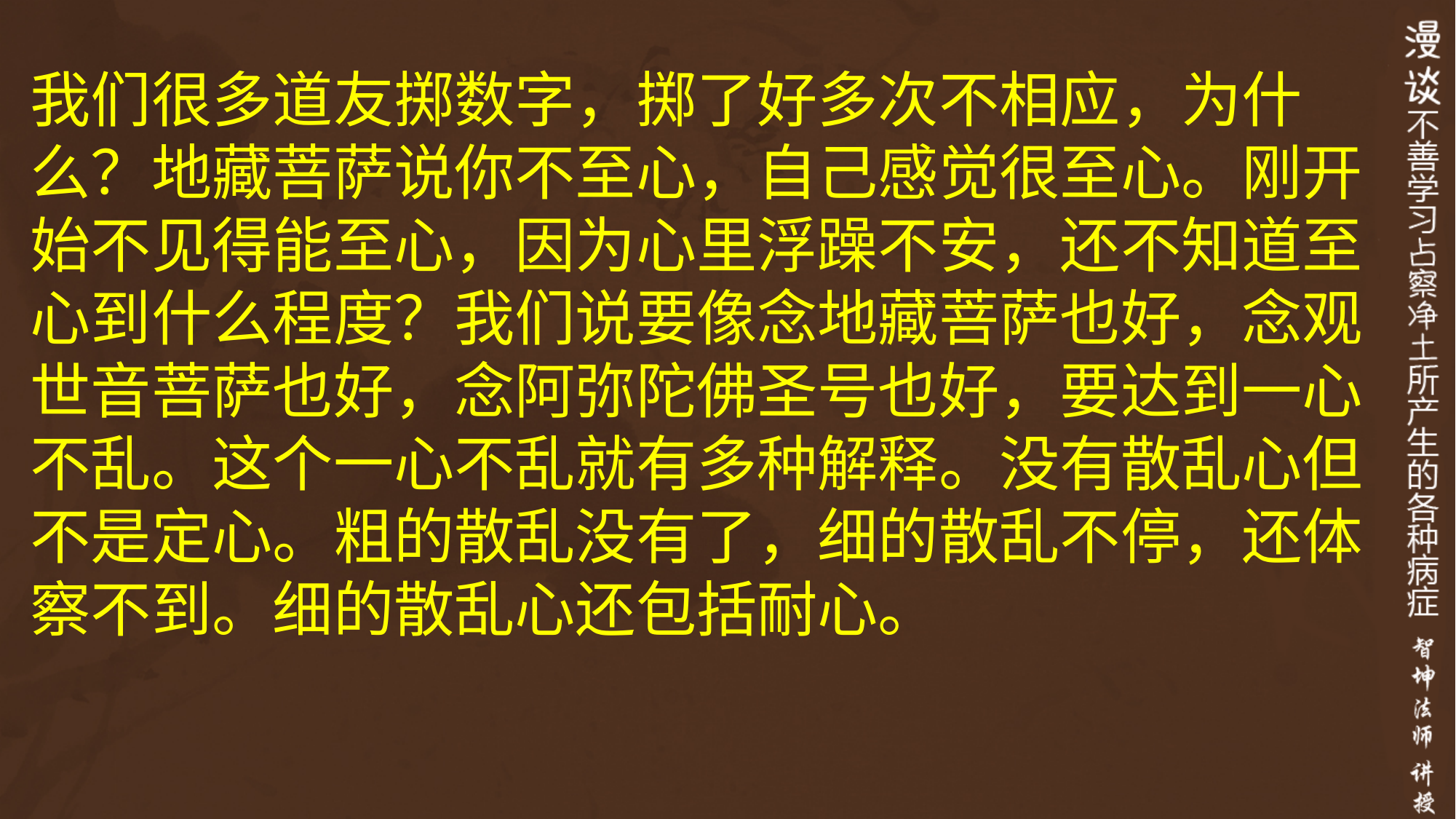

我们很多道友掷数字，掷了好多次不相应，为什么？地藏菩萨说你不至心，自己感觉很至心。刚开始不见得能至心，因为心里浮躁不安，还不知道至心到什么程度？我们说要像念地藏菩萨也好，念观世音菩萨也好，念阿弥陀佛圣号也好，要达到一心不乱。这个一心不乱就有多种解释。没有散乱心但不是定心。粗的散乱没有了，细的散乱不停，还体察不到。细的散乱心还包括耐心。